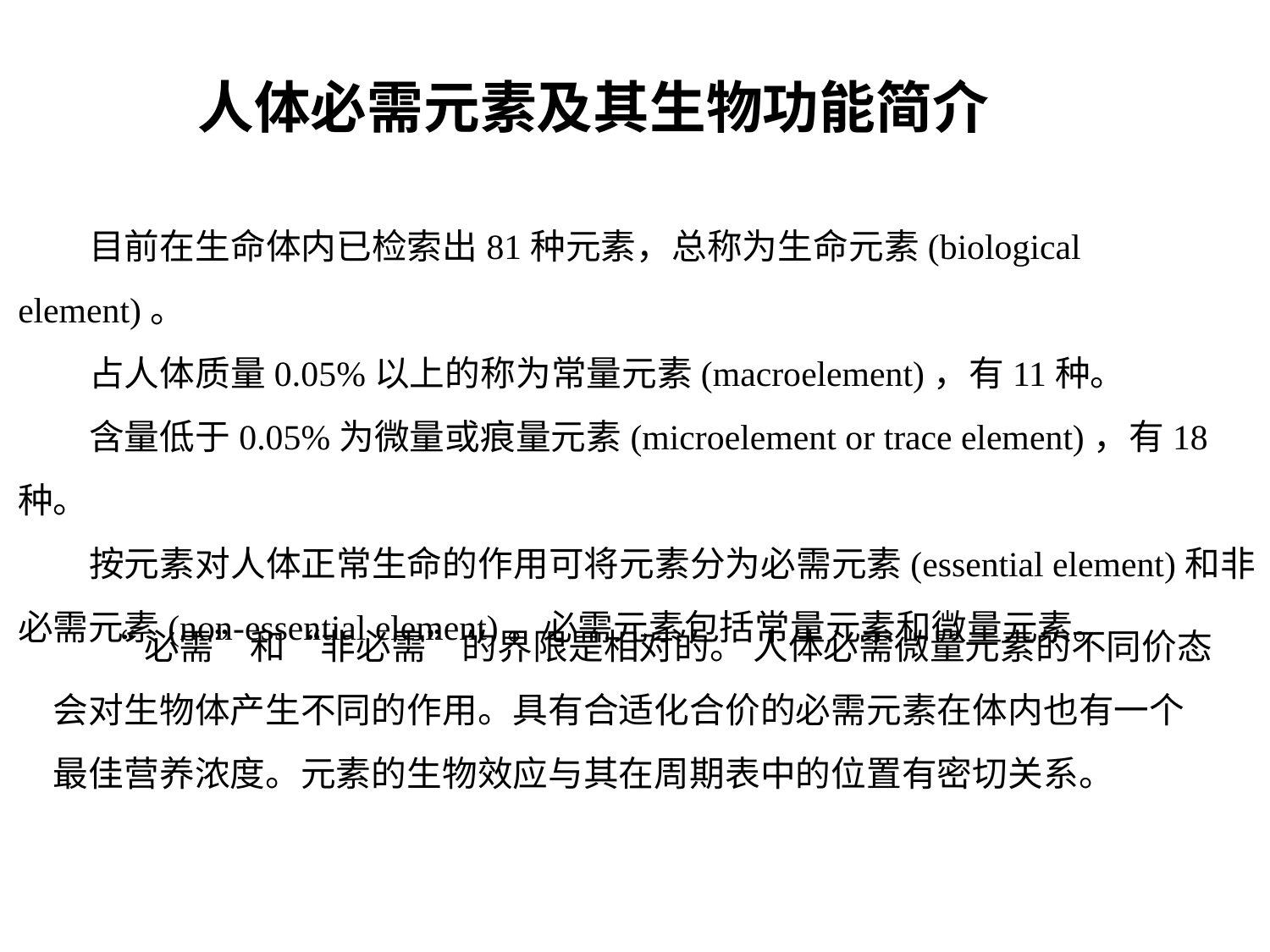

人体必需元素及其生物功能简介
        目前在生命体内已检索出81种元素，总称为生命元素(biological element)。
        占人体质量0.05%以上的称为常量元素(macroelement)，有11种。
        含量低于0.05%为微量或痕量元素(microelement or trace element)，有18种。
        按元素对人体正常生命的作用可将元素分为必需元素(essential element)和非必需元素(non-essential element)。必需元素包括常量元素和微量元素。
      “必需”和“非必需”的界限是相对的。 人体必需微量元素的不同价态会对生物体产生不同的作用。具有合适化合价的必需元素在体内也有一个最佳营养浓度。元素的生物效应与其在周期表中的位置有密切关系。